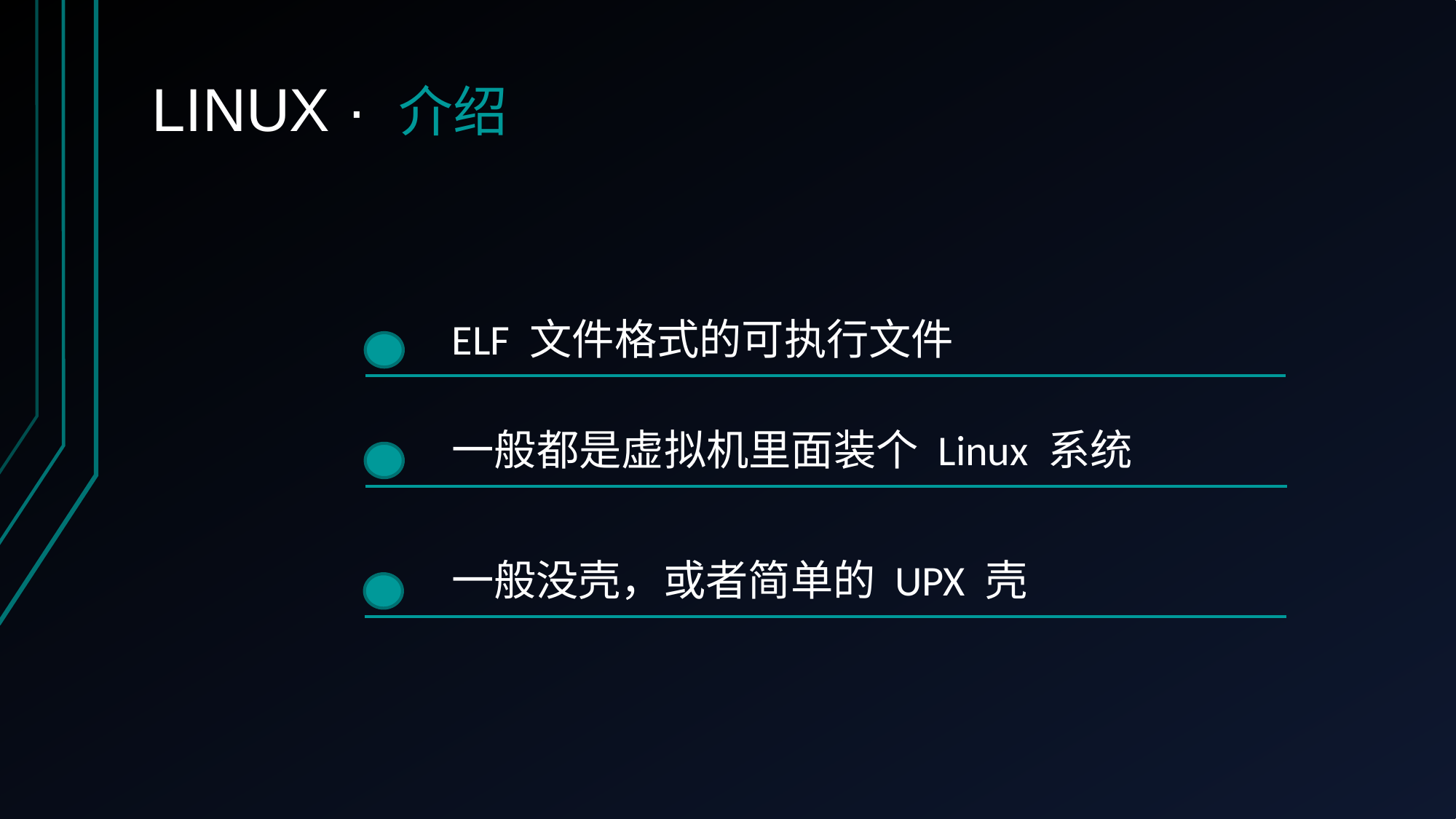

LINUX · 介绍

ELF 文件格式的可执行文件

一般都是虚拟机里面装个 Linux 系统

一般没壳，或者简单的 UPX 壳